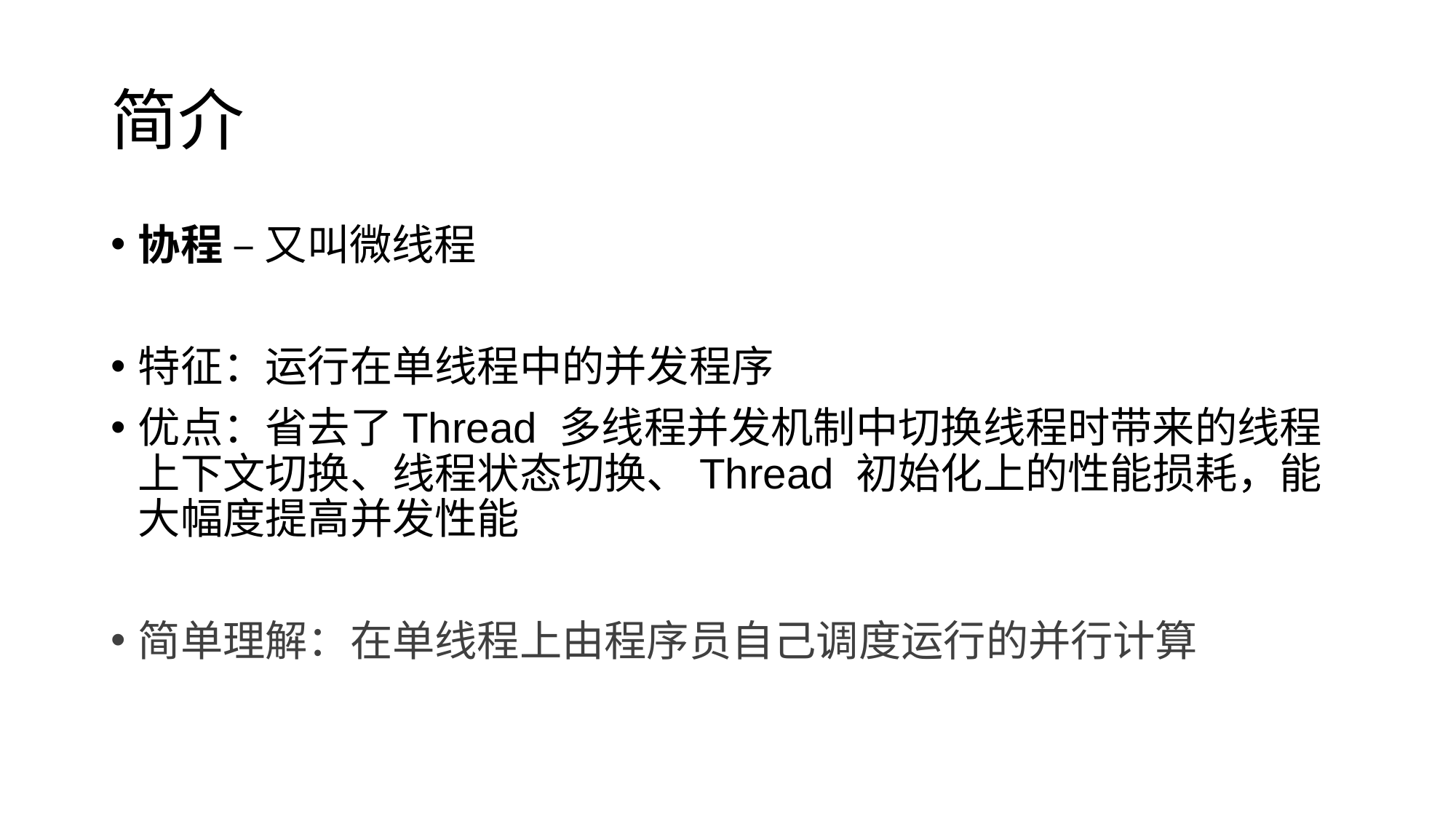

# 简介
协程 – 又叫微线程

特征：运行在单线程中的并发程序
优点：省去了Thread 多线程并发机制中切换线程时带来的线程上下文切换、线程状态切换、Thread 初始化上的性能损耗，能大幅度提高并发性能

简单理解：在单线程上由程序员自己调度运行的并行计算